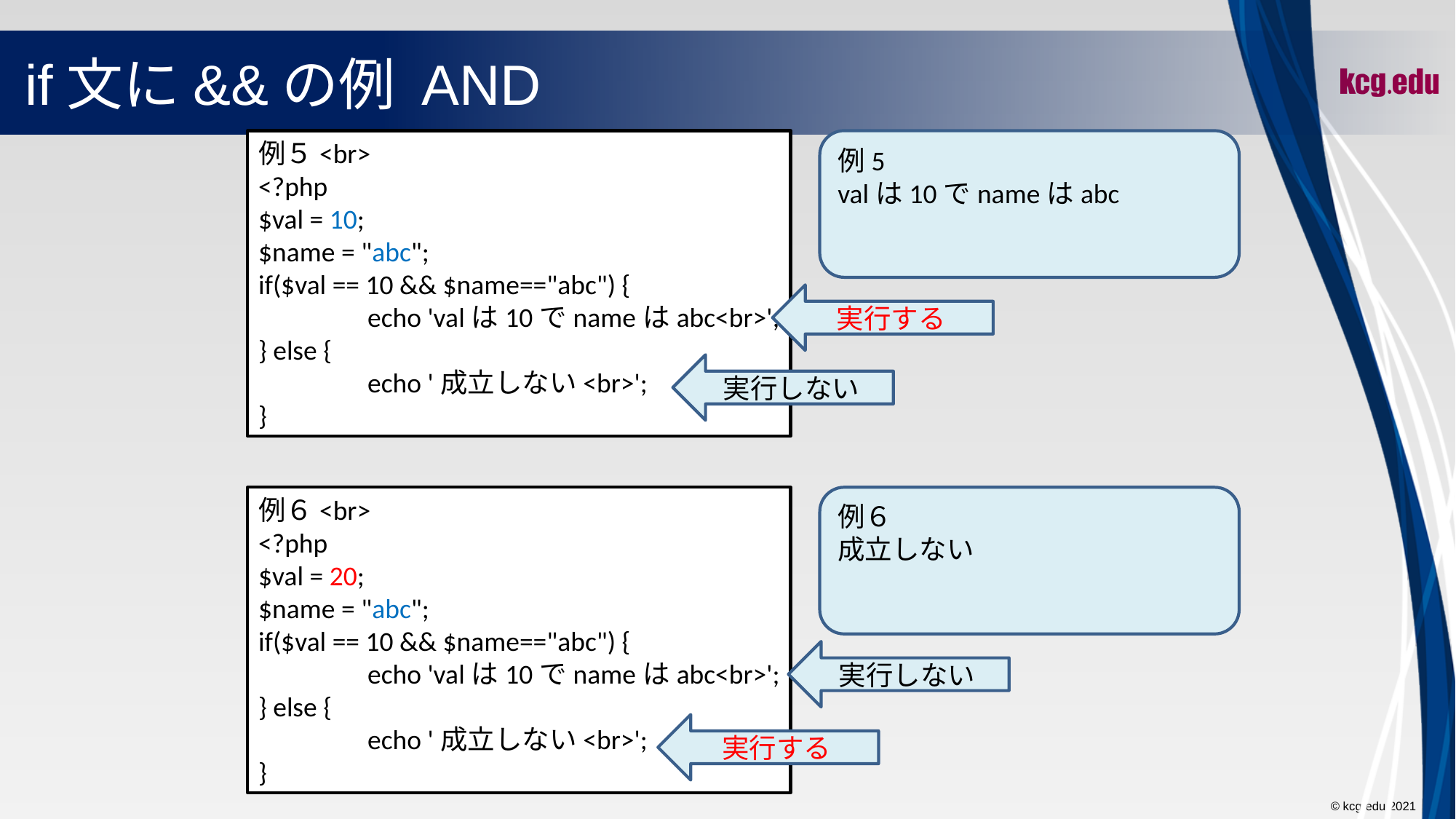

# if文に&&の例 AND
例５<br>
<?php
$val = 10;
$name = "abc";
if($val == 10 && $name=="abc") {
	echo 'valは10でnameはabc<br>';
} else {
	echo '成立しない<br>';
}
例5
valは10でnameはabc
実行する
実行しない
例６<br>
<?php
$val = 20;
$name = "abc";
if($val == 10 && $name=="abc") {
	echo 'valは10でnameはabc<br>';
} else {
	echo '成立しない<br>';
}
例６
成立しない
実行しない
実行する